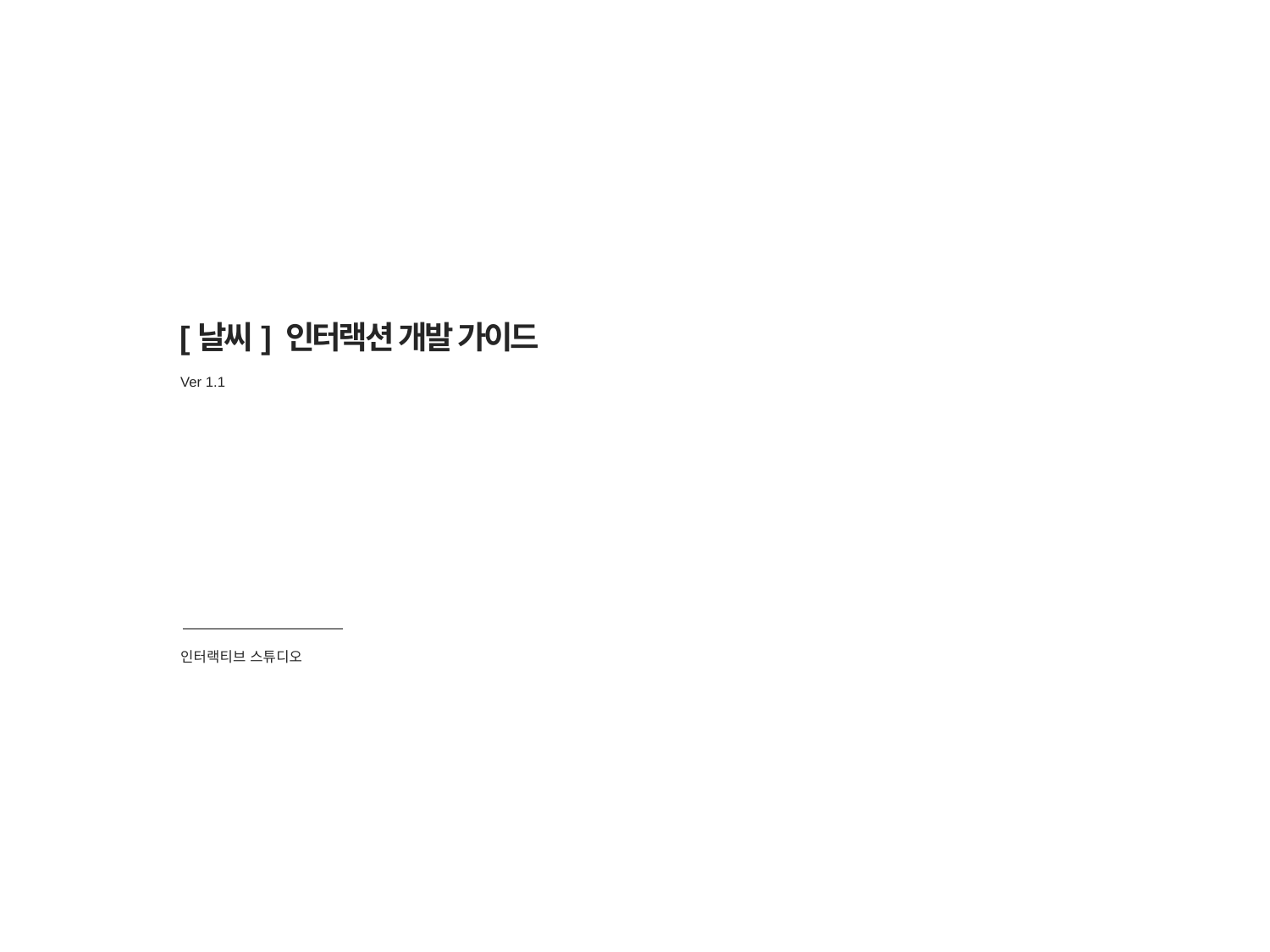

[날씨] 인터랙션 개발 가이드
Ver 1.1
인터랙티브 스튜디오